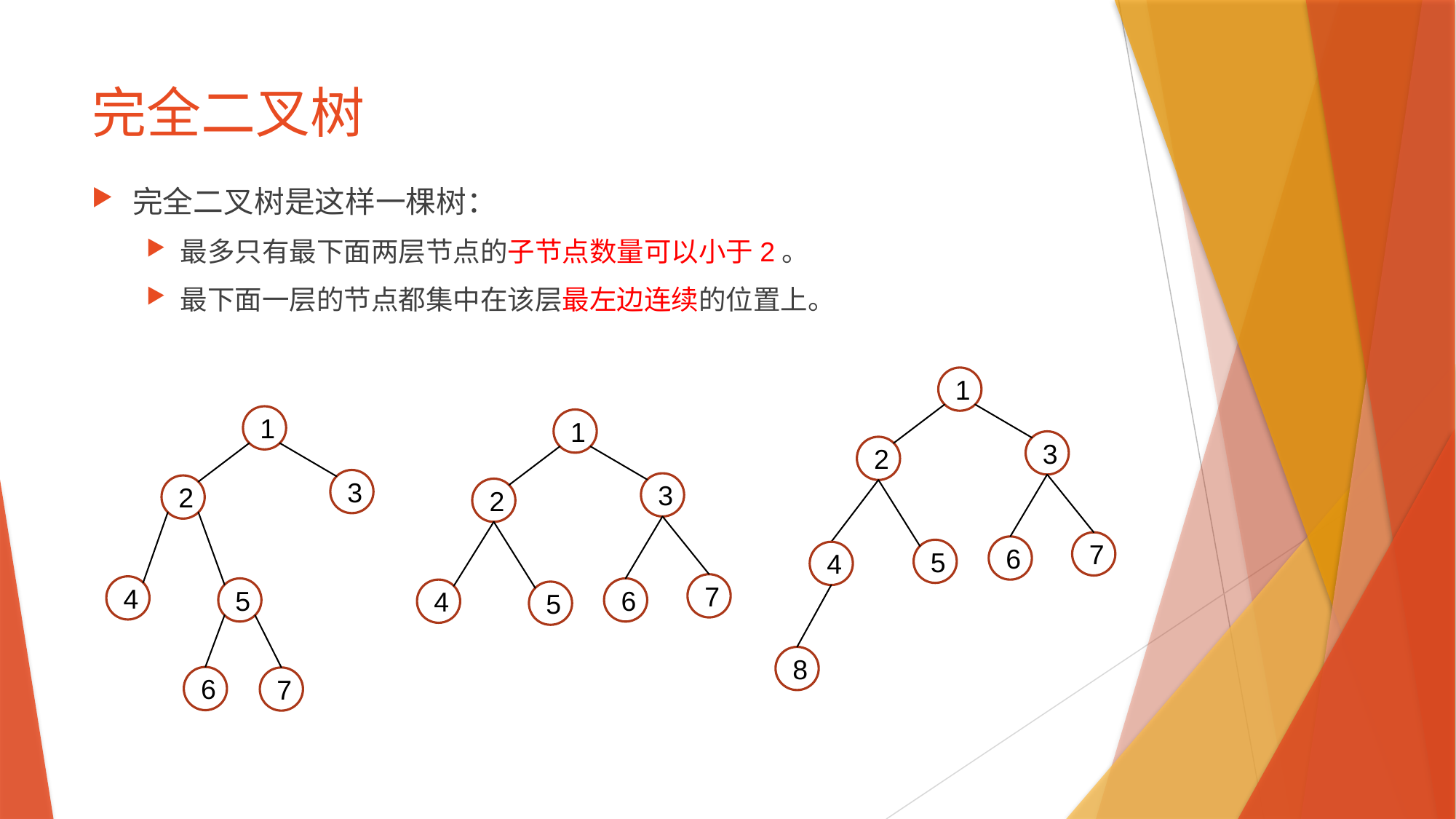

# 完全二叉树
完全二叉树是这样一棵树：
最多只有最下面两层节点的子节点数量可以小于2。
最下面一层的节点都集中在该层最左边连续的位置上。

1
1
1
3
2
3
3
2
2
7
6
5
4
7
4
5
6
4
5
8
6
7